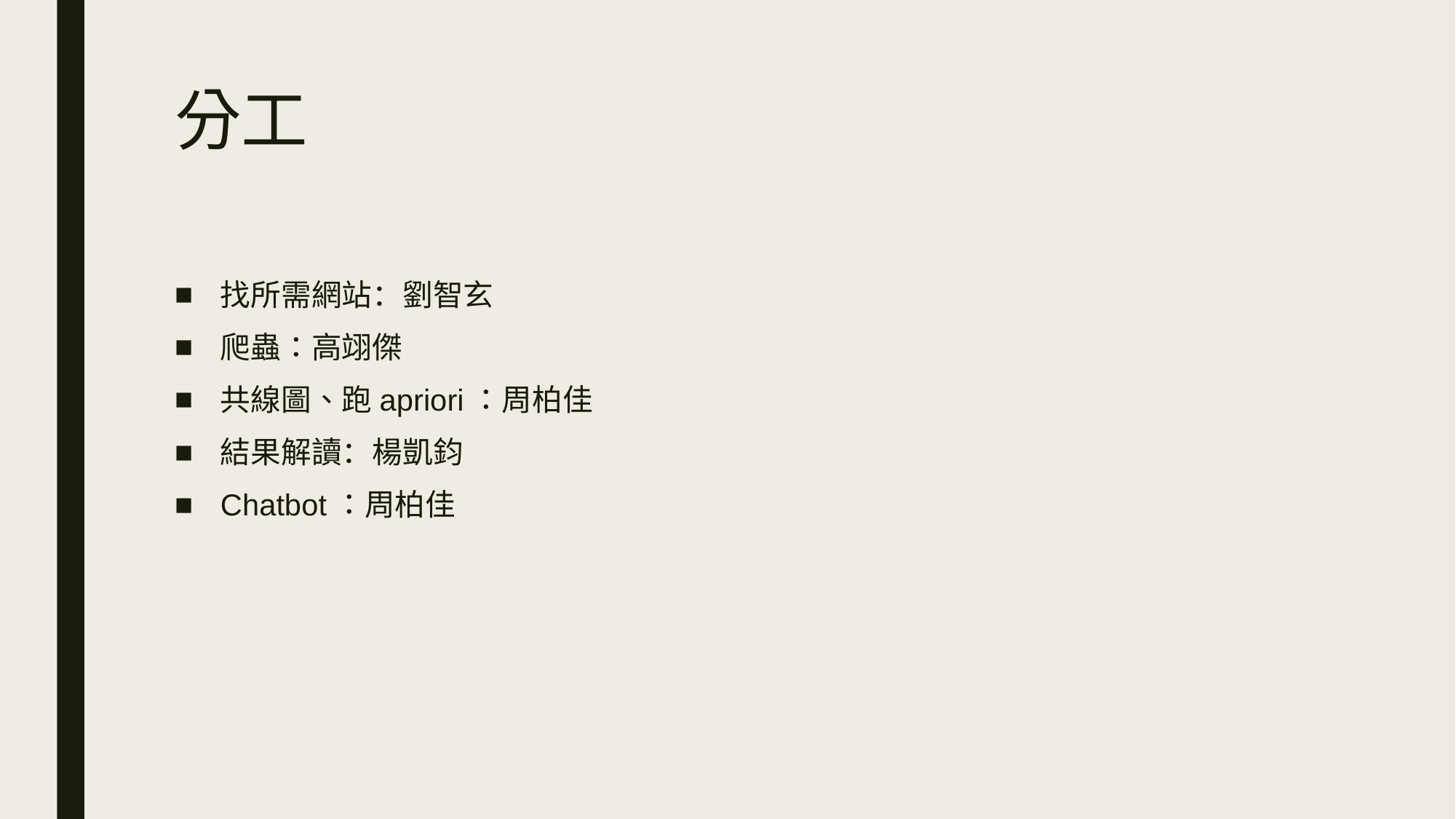

# 分工
找所需網站：劉智玄
爬蟲：高翊傑
共線圖、跑apriori：周柏佳
結果解讀：楊凱鈞
Chatbot：周柏佳